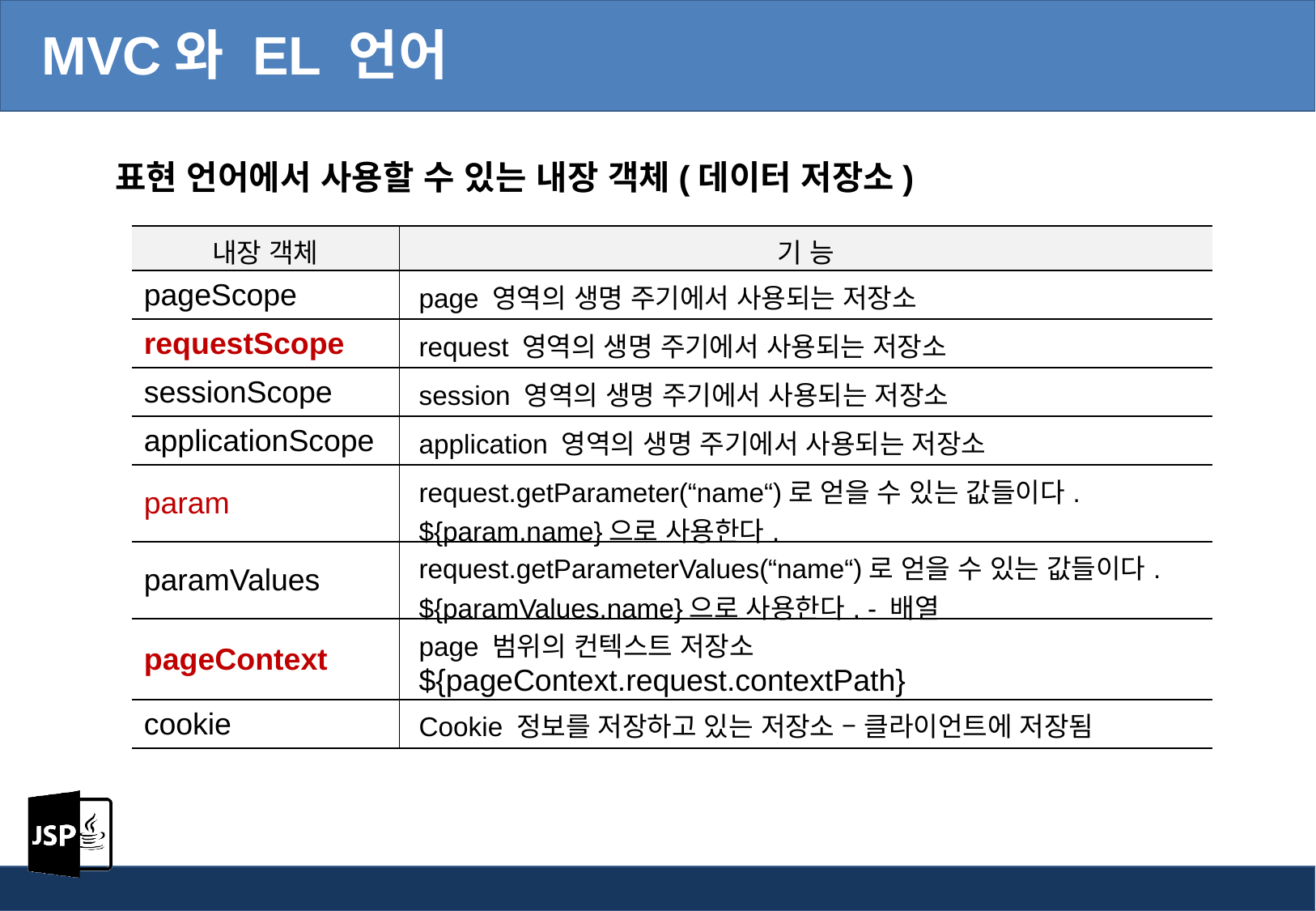

MVC와 EL 언어
표현 언어에서 사용할 수 있는 내장 객체(데이터 저장소)
| 내장 객체 | 기 능 |
| --- | --- |
| pageScope | page 영역의 생명 주기에서 사용되는 저장소 |
| requestScope | request 영역의 생명 주기에서 사용되는 저장소 |
| sessionScope | session 영역의 생명 주기에서 사용되는 저장소 |
| applicationScope | application 영역의 생명 주기에서 사용되는 저장소 |
| param | request.getParameter(“name“)로 얻을 수 있는 값들이다. ${param.name}으로 사용한다. |
| paramValues | request.getParameterValues(“name“)로 얻을 수 있는 값들이다. ${paramValues.name}으로 사용한다. - 배열 |
| pageContext | page 범위의 컨텍스트 저장소 ${pageContext.request.contextPath} |
| cookie | Cookie 정보를 저장하고 있는 저장소 – 클라이언트에 저장됨 |